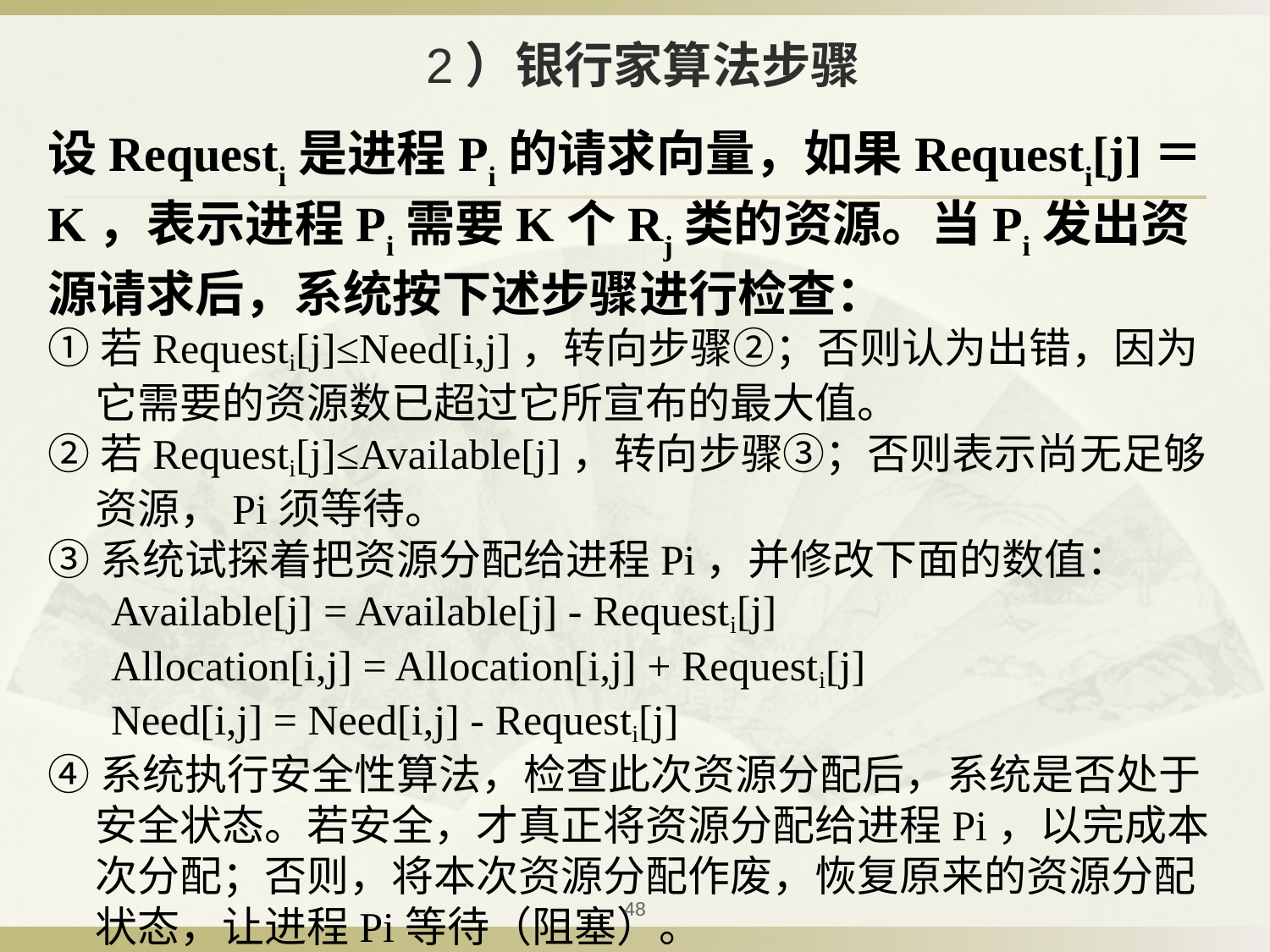

# 2）银行家算法步骤
设Requesti是进程Pi的请求向量，如果Requesti[j]＝K，表示进程Pi需要K个Rj类的资源。当Pi发出资源请求后，系统按下述步骤进行检查：
①若Requesti[j]≤Need[i,j]，转向步骤②；否则认为出错，因为它需要的资源数已超过它所宣布的最大值。
②若Requesti[j]≤Available[j]，转向步骤③；否则表示尚无足够资源，Pi须等待。
③系统试探着把资源分配给进程Pi，并修改下面的数值：
Available[j] = Available[j] - Requesti[j]
Allocation[i,j] = Allocation[i,j] + Requesti[j]
Need[i,j] = Need[i,j] - Requesti[j]
④系统执行安全性算法，检查此次资源分配后，系统是否处于安全状态。若安全，才真正将资源分配给进程Pi，以完成本次分配；否则，将本次资源分配作废，恢复原来的资源分配状态，让进程Pi等待（阻塞）。
48